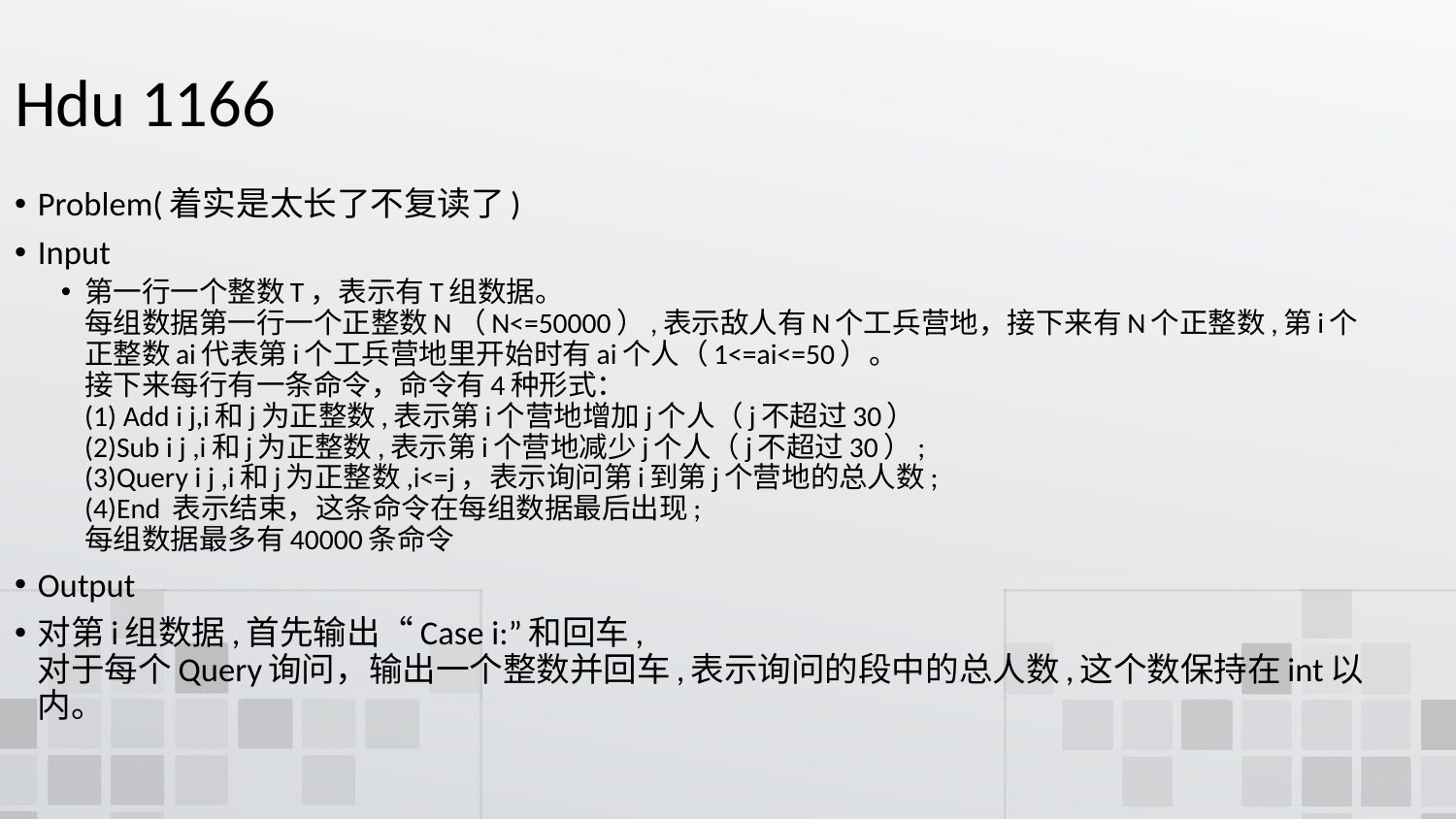

# Hdu 1166
Problem(着实是太长了不复读了)
Input
第一行一个整数T，表示有T组数据。
每组数据第一行一个正整数N（N<=50000）,表示敌人有N个工兵营地，接下来有N个正整数,第i个正整数ai代表第i个工兵营地里开始时有ai个人（1<=ai<=50）。
接下来每行有一条命令，命令有4种形式：
(1) Add i j,i和j为正整数,表示第i个营地增加j个人（j不超过30）
(2)Sub i j ,i和j为正整数,表示第i个营地减少j个人（j不超过30）;
(3)Query i j ,i和j为正整数,i<=j，表示询问第i到第j个营地的总人数;
(4)End 表示结束，这条命令在每组数据最后出现;
每组数据最多有40000条命令
Output
对第i组数据,首先输出“Case i:”和回车,
对于每个Query询问，输出一个整数并回车,表示询问的段中的总人数,这个数保持在int以内。